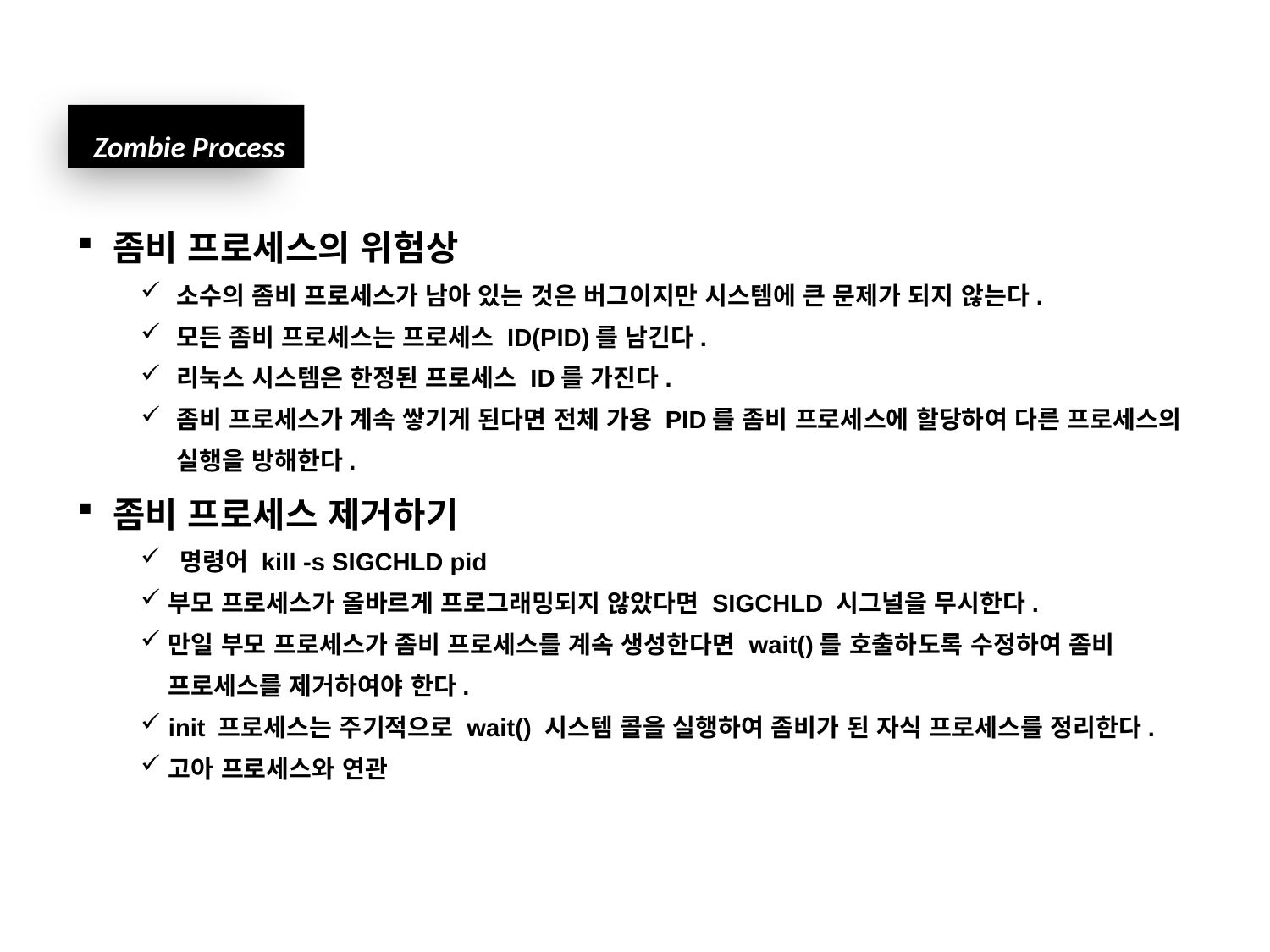

Zombie Process
좀비 프로세스의 위험상
소수의 좀비 프로세스가 남아 있는 것은 버그이지만 시스템에 큰 문제가 되지 않는다.
모든 좀비 프로세스는 프로세스 ID(PID)를 남긴다.
리눅스 시스템은 한정된 프로세스 ID를 가진다.
좀비 프로세스가 계속 쌓기게 된다면 전체 가용 PID를 좀비 프로세스에 할당하여 다른 프로세스의 실행을 방해한다.
좀비 프로세스 제거하기
명령어 kill -s SIGCHLD pid
부모 프로세스가 올바르게 프로그래밍되지 않았다면 SIGCHLD 시그널을 무시한다.
만일 부모 프로세스가 좀비 프로세스를 계속 생성한다면 wait()를 호출하도록 수정하여 좀비 프로세스를 제거하여야 한다.
init 프로세스는 주기적으로 wait() 시스템 콜을 실행하여 좀비가 된 자식 프로세스를 정리한다.
고아 프로세스와 연관